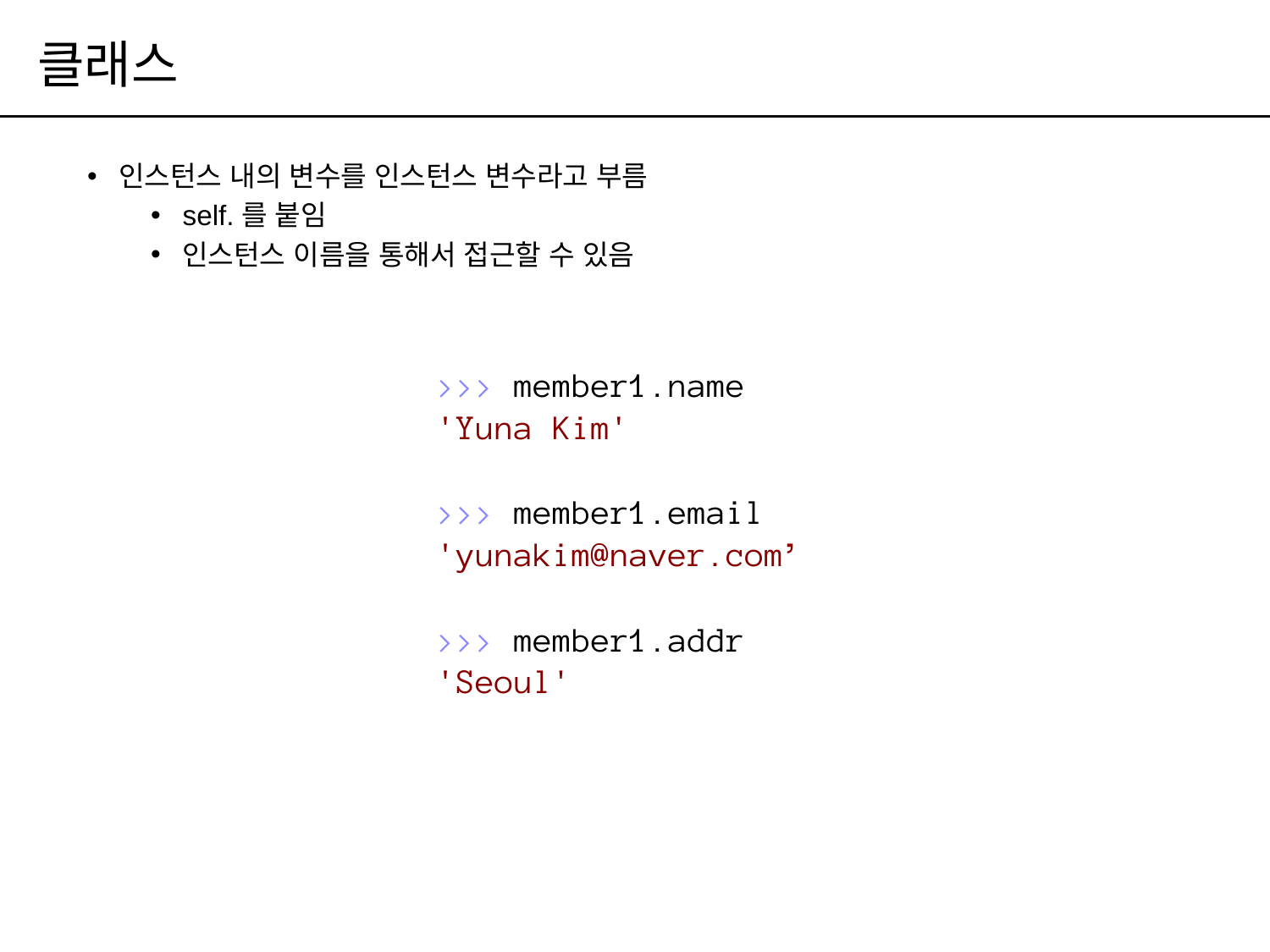

# 클래스
인스턴스 내의 변수를 인스턴스 변수라고 부름
self.를 붙임
인스턴스 이름을 통해서 접근할 수 있음
>>> member1.name
'Yuna Kim'

>>> member1.email 'yunakim@naver.com’

>>> member1.addr
'Seoul'